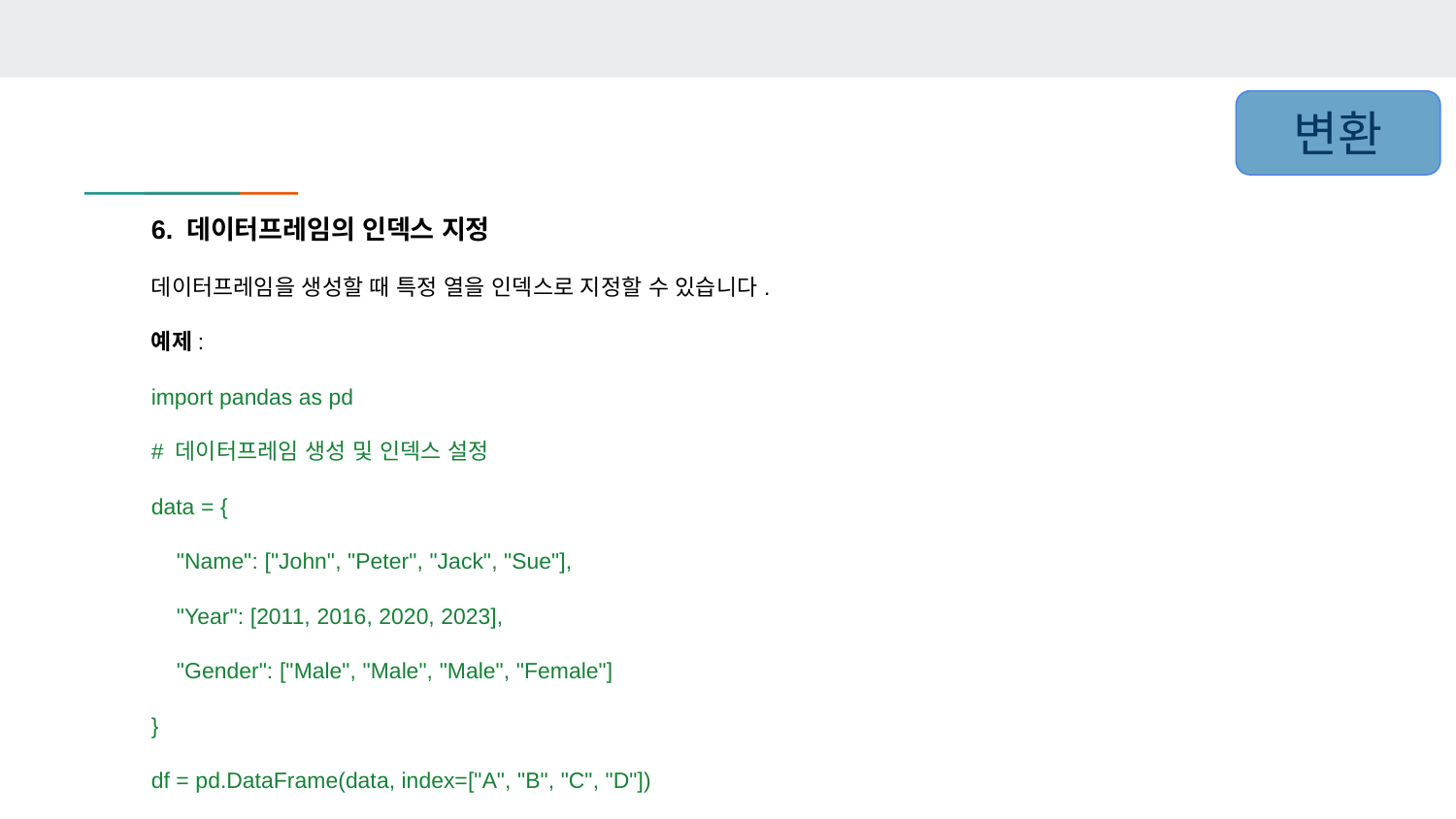

변환
6. 데이터프레임의 인덱스 지정
데이터프레임을 생성할 때 특정 열을 인덱스로 지정할 수 있습니다.
예제:
import pandas as pd
# 데이터프레임 생성 및 인덱스 설정
data = {
    "Name": ["John", "Peter", "Jack", "Sue"],
    "Year": [2011, 2016, 2020, 2023],
    "Gender": ["Male", "Male", "Male", "Female"]
}
df = pd.DataFrame(data, index=["A", "B", "C", "D"])